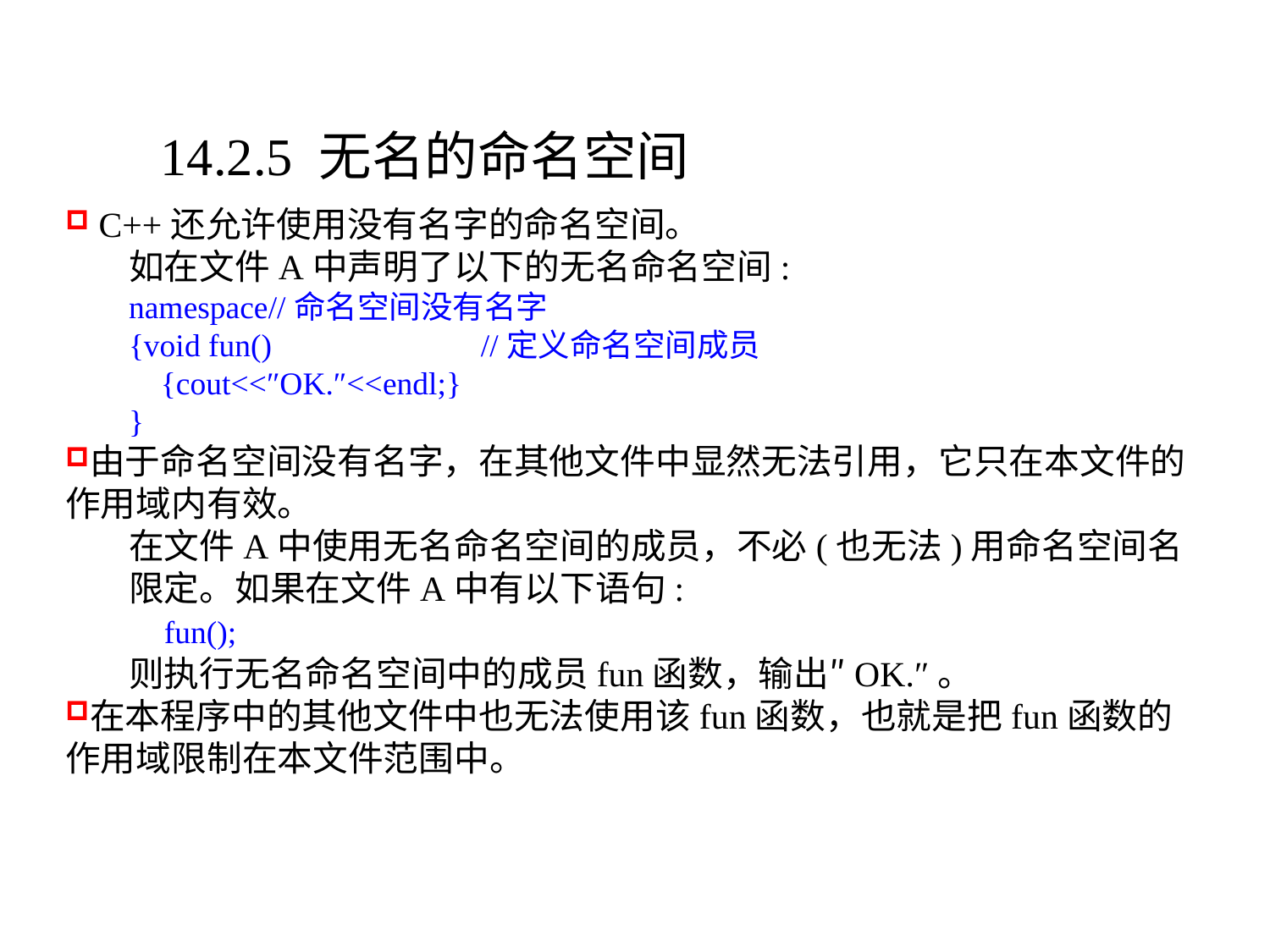

14.2.5 无名的命名空间
 C++还允许使用没有名字的命名空间。
如在文件A中声明了以下的无名命名空间:
namespace//命名空间没有名字
{void fun()                          //定义命名空间成员
    {cout<<″OK.″<<endl;}
}
由于命名空间没有名字，在其他文件中显然无法引用，它只在本文件的作用域内有效。
在文件A中使用无名命名空间的成员，不必(也无法)用命名空间名限定。如果在文件A中有以下语句:
    fun();
则执行无名命名空间中的成员fun函数，输出″OK.″。
在本程序中的其他文件中也无法使用该fun函数，也就是把fun函数的作用域限制在本文件范围中。